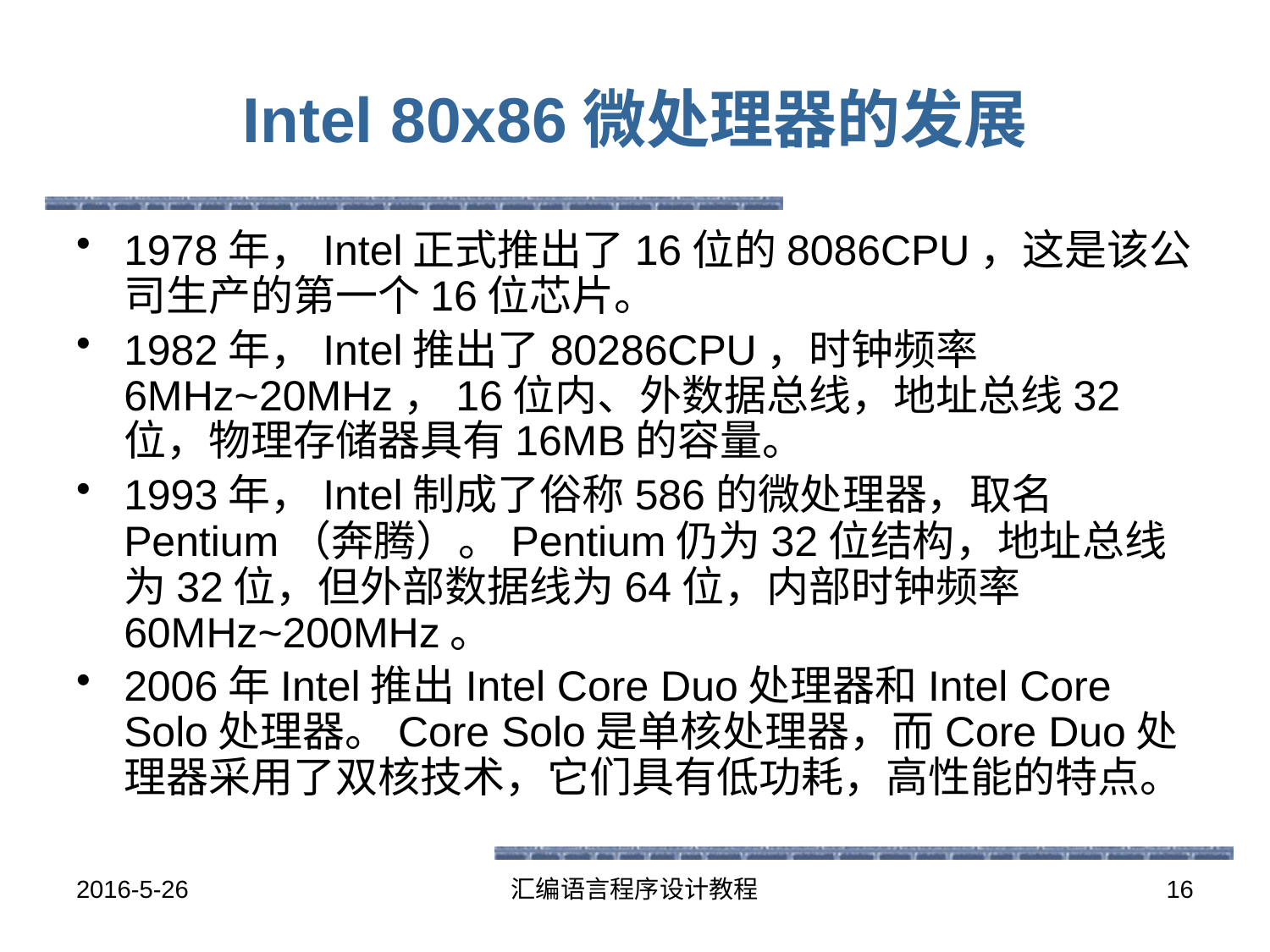

# Intel 80x86微处理器的发展
1978年，Intel正式推出了16位的8086CPU，这是该公司生产的第一个16位芯片。
1982年，Intel推出了80286CPU，时钟频率6MHz~20MHz，16位内、外数据总线，地址总线32位，物理存储器具有16MB的容量。
1993年，Intel制成了俗称586的微处理器，取名Pentium（奔腾）。Pentium仍为32位结构，地址总线为32位，但外部数据线为64位，内部时钟频率60MHz~200MHz。
2006年Intel推出Intel Core Duo处理器和Intel Core Solo处理器。Core Solo是单核处理器，而Core Duo处理器采用了双核技术，它们具有低功耗，高性能的特点。
2016-5-26
汇编语言程序设计教程
16